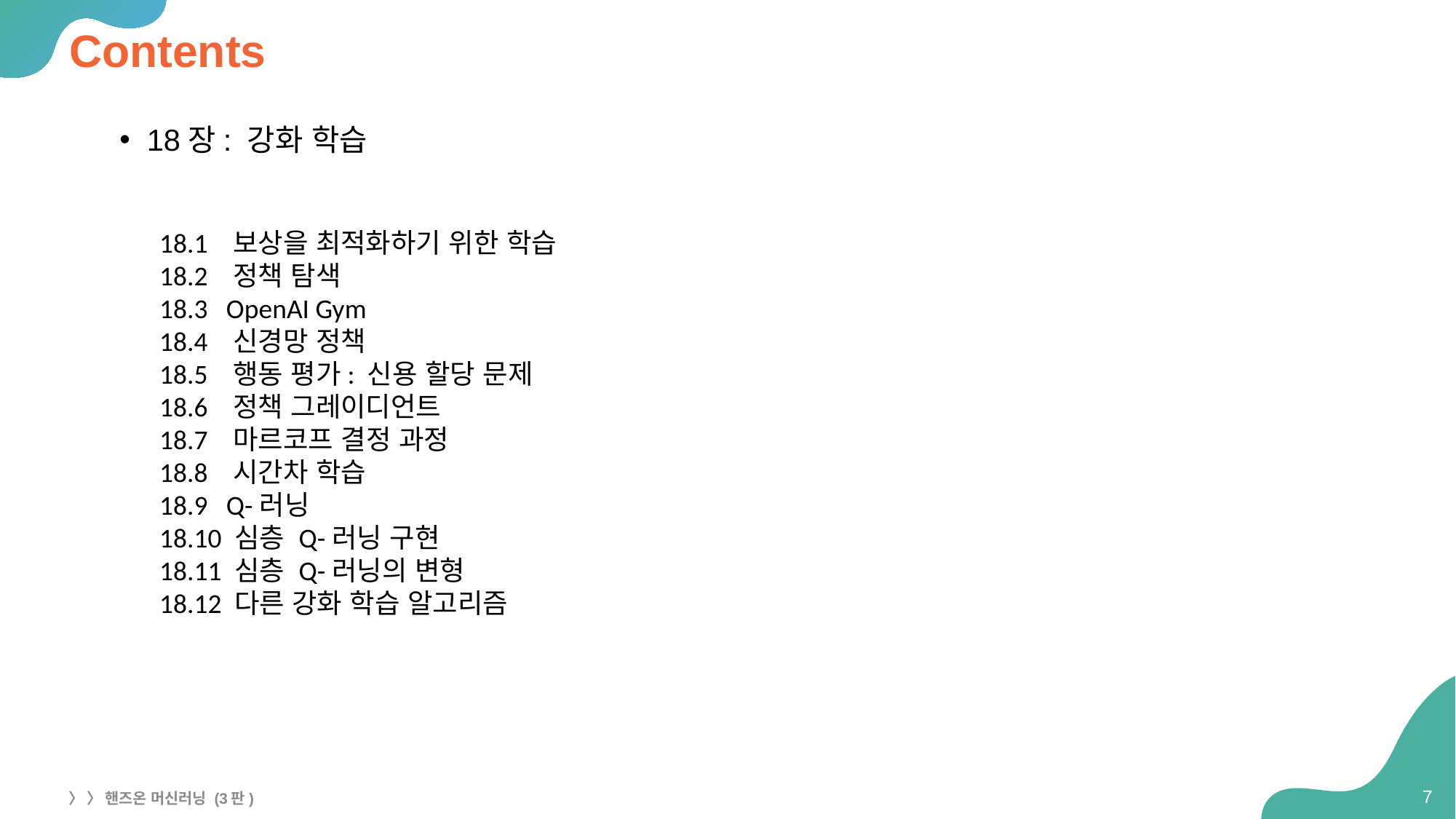

# Contents
18장: 강화 학습
18.1   보상을 최적화하기 위한 학습
18.2   정책 탐색
18.3   OpenAI Gym
18.4   신경망 정책
18.5   행동 평가: 신용 할당 문제
18.6   정책 그레이디언트
18.7   마르코프 결정 과정
18.8   시간차 학습
18.9   Q-러닝
18.10 심층 Q-러닝 구현
18.11 심층 Q-러닝의 변형
18.12 다른 강화 학습 알고리즘

7
〉 〉 핸즈온 머신러닝 (3판)